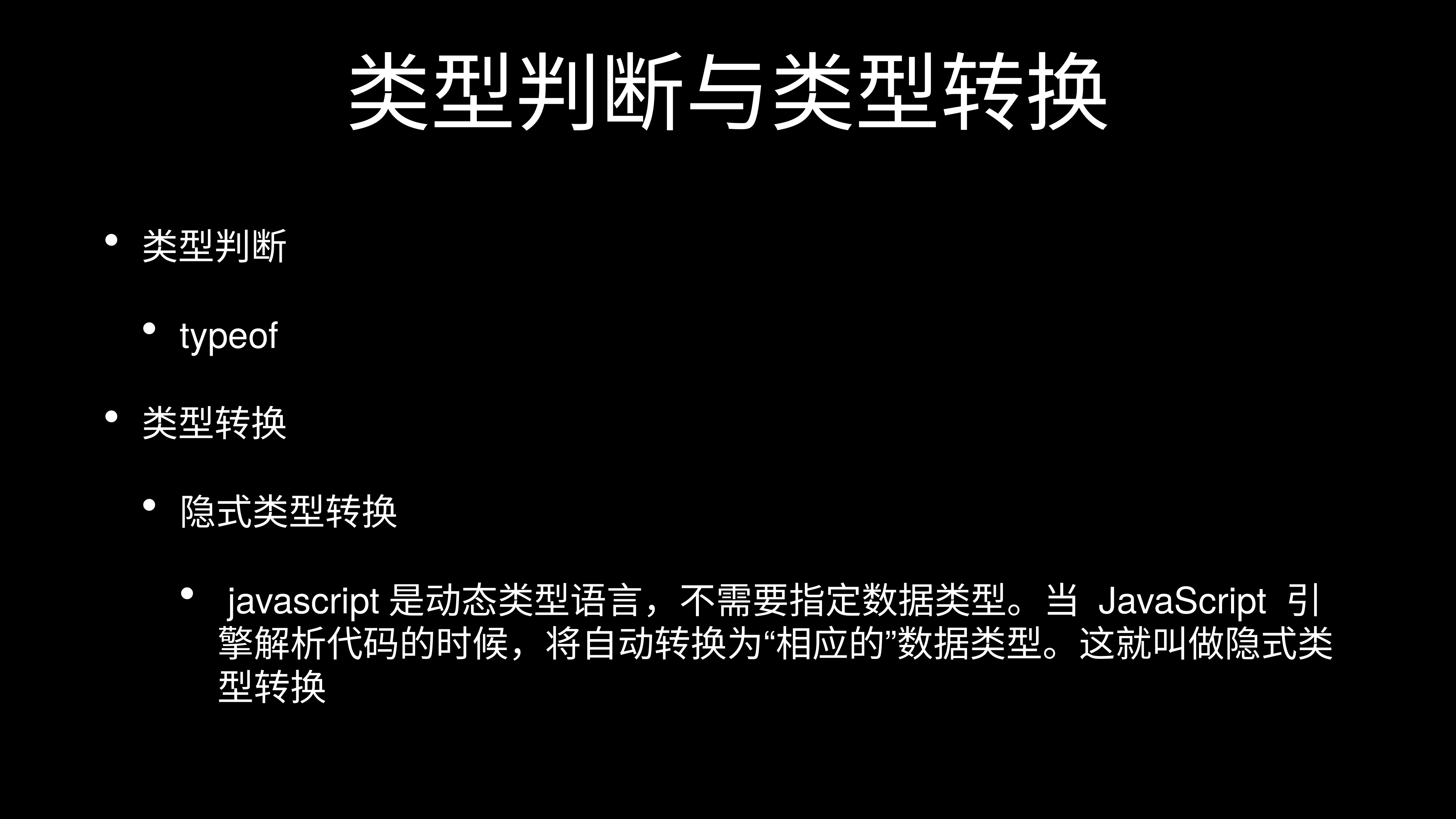

# 类型判断与类型转换
类型判断
typeof
类型转换
隐式类型转换
 javascript是动态类型语言，不需要指定数据类型。当 JavaScript 引擎解析代码的时候，将自动转换为“相应的”数据类型。这就叫做隐式类型转换